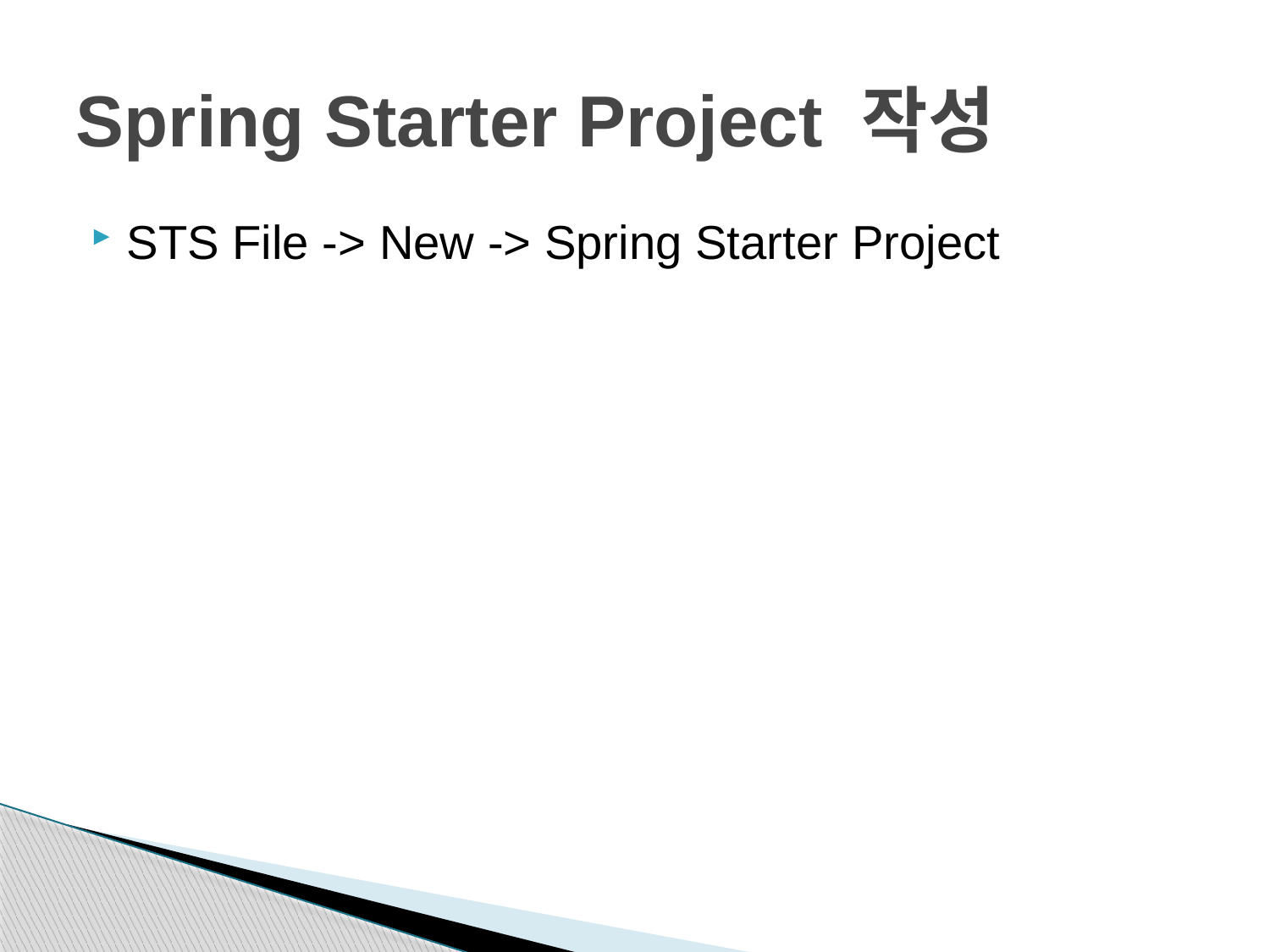

# Spring Starter Project 작성
STS File -> New -> Spring Starter Project